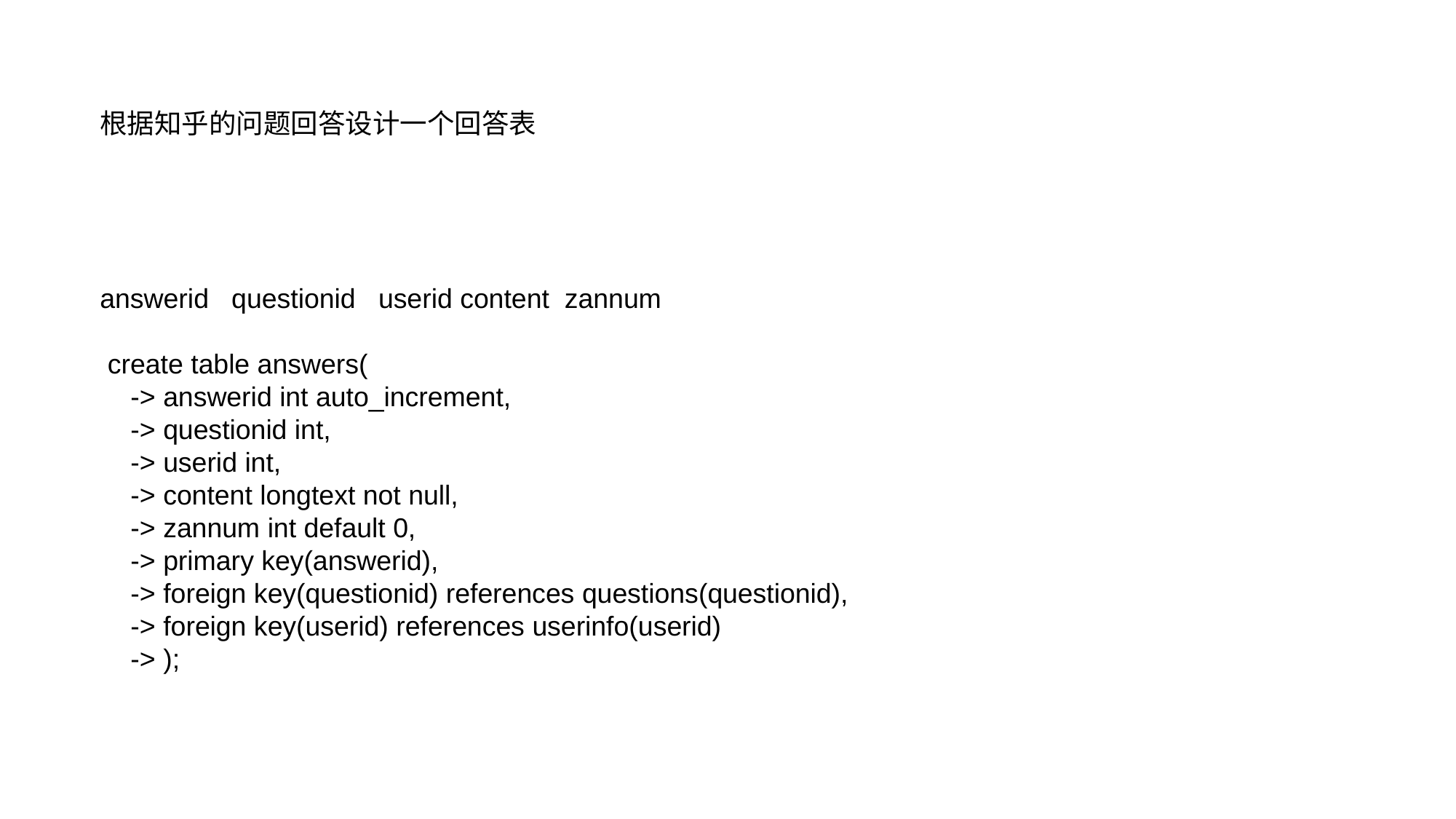

# 根据知乎的问题回答设计一个回答表
answerid   questionid   userid content  zannum

 create table answers(
    -> answerid int auto_increment,
    -> questionid int,
    -> userid int,
    -> content longtext not null,
    -> zannum int default 0,
    -> primary key(answerid),
    -> foreign key(questionid) references questions(questionid),
    -> foreign key(userid) references userinfo(userid)
    -> );